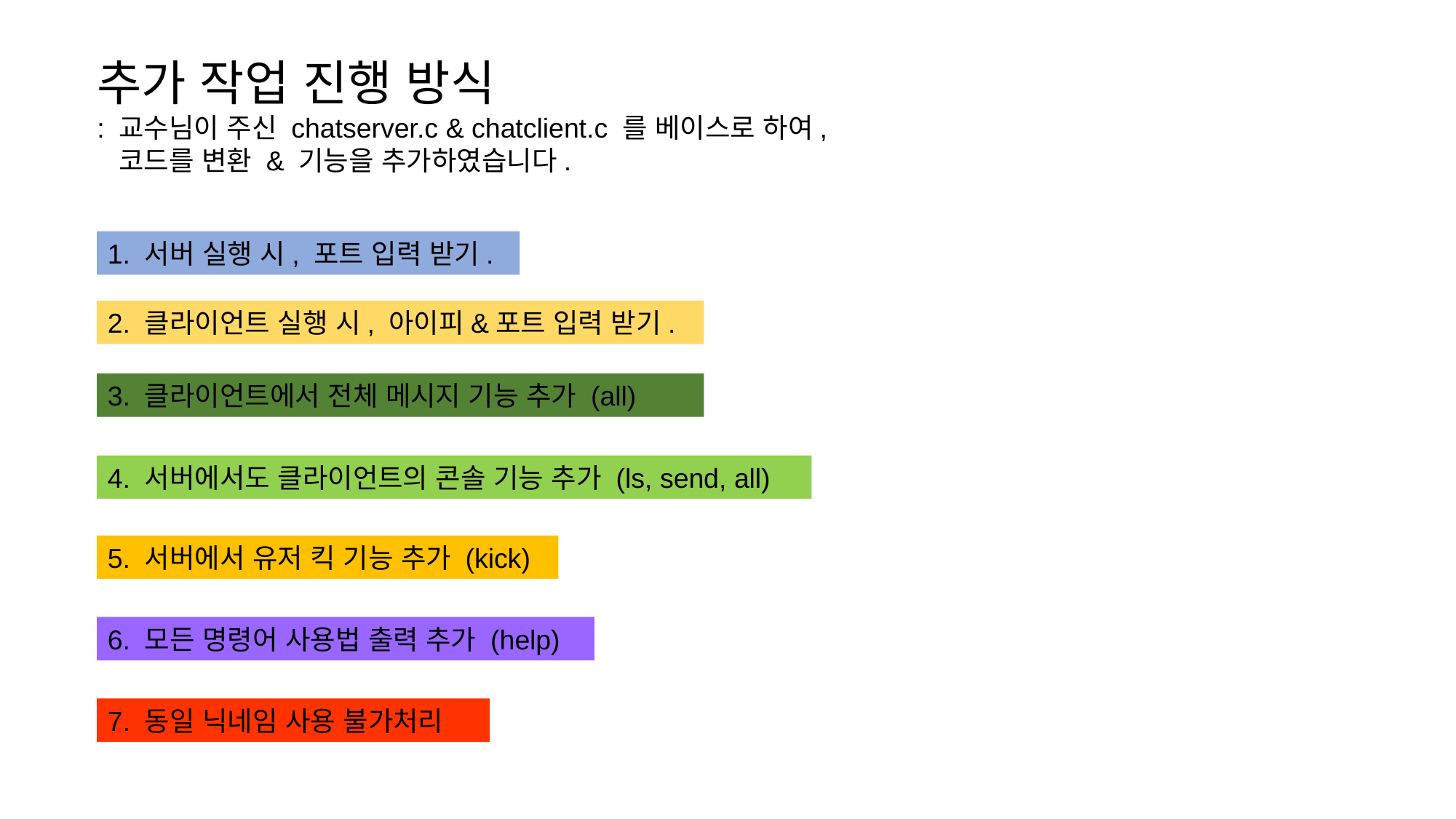

추가 작업 진행 방식
: 교수님이 주신 chatserver.c & chatclient.c 를 베이스로 하여,
  코드를 변환 & 기능을 추가하였습니다.
1. 서버 실행 시, 포트 입력 받기.
2. 클라이언트 실행 시, 아이피&포트 입력 받기.
3. 클라이언트에서 전체 메시지 기능 추가 (all)
4. 서버에서도 클라이언트의 콘솔 기능 추가 (ls, send, all)
5. 서버에서 유저 킥 기능 추가 (kick)
6. 모든 명령어 사용법 출력 추가 (help)
7. 동일 닉네임 사용 불가처리